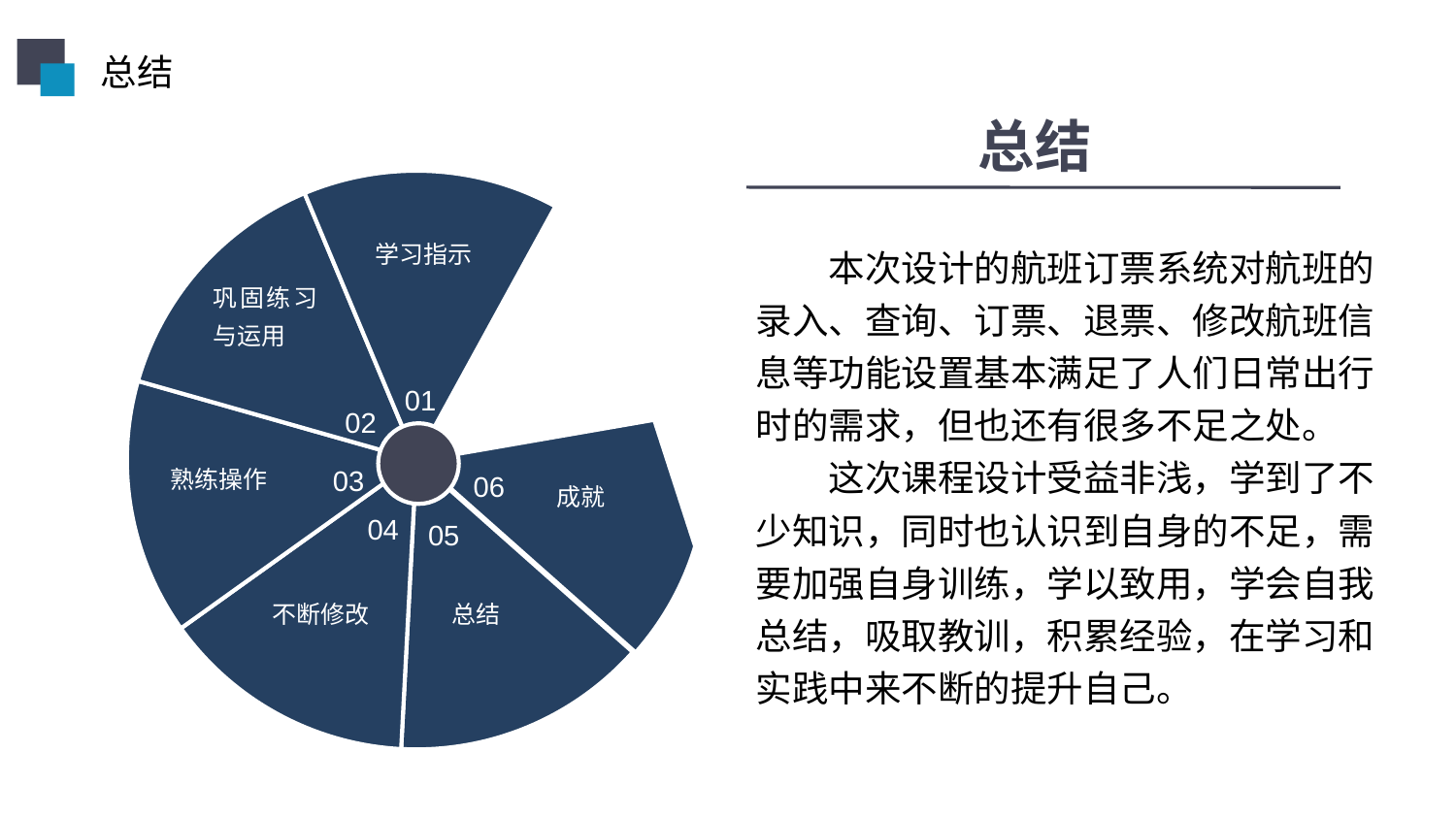

总结
总结

学习指示
本次设计的航班订票系统对航班的录入、查询、订票、退票、修改航班信息等功能设置基本满足了人们日常出行时的需求，但也还有很多不足之处。
这次课程设计受益非浅，学到了不少知识，同时也认识到自身的不足，需要加强自身训练，学以致用，学会自我总结，吸取教训，积累经验，在学习和实践中来不断的提升自己。
巩固练习与运用
01

02

03
熟练操作
06
成就
04
05
总结
不断修改